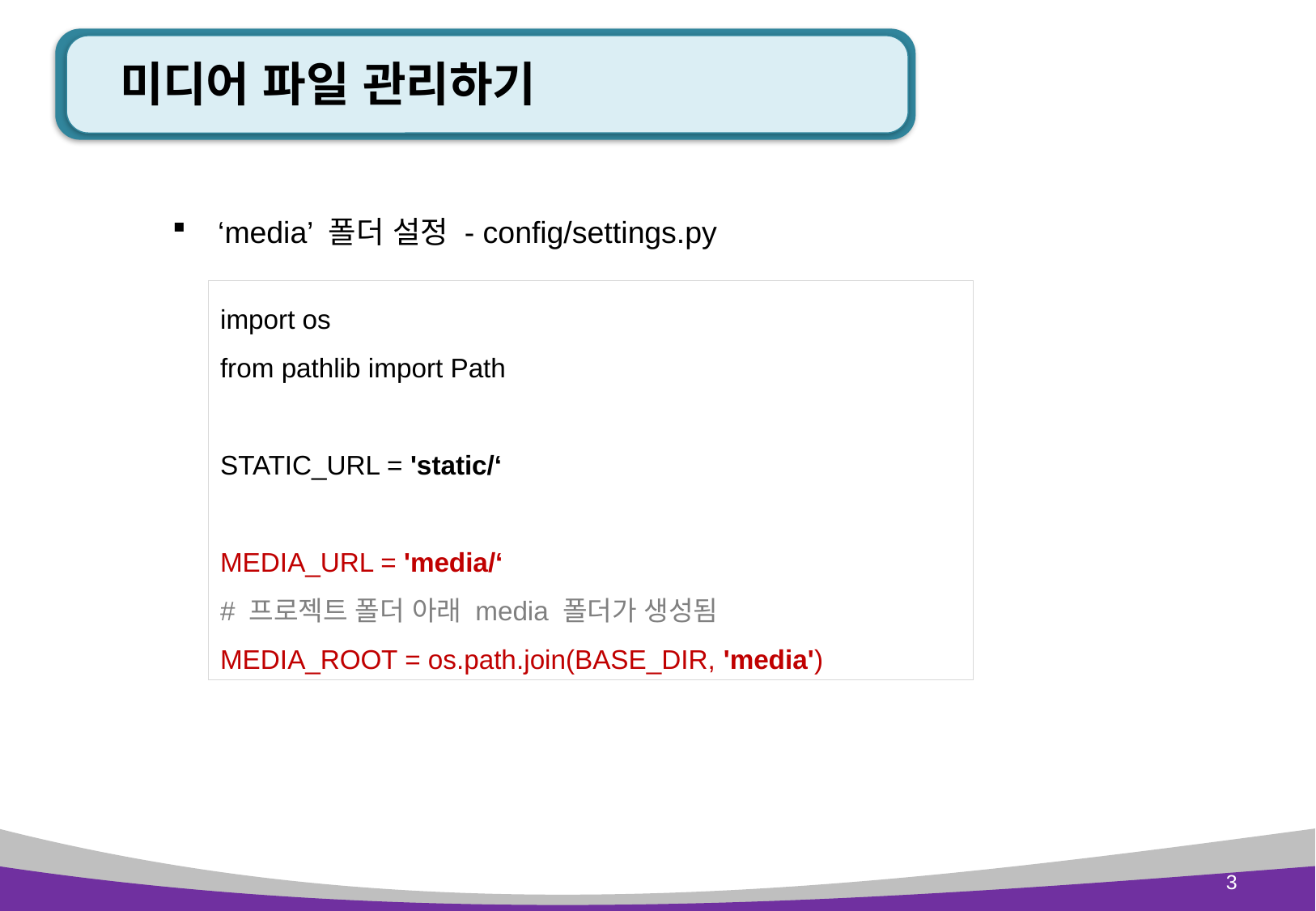

# 미디어 파일 관리하기
‘media’ 폴더 설정 - config/settings.py
import os
from pathlib import Path

STATIC_URL = 'static/‘

MEDIA_URL = 'media/‘
# 프로젝트 폴더 아래 media 폴더가 생성됨 MEDIA_ROOT = os.path.join(BASE_DIR, 'media')
3